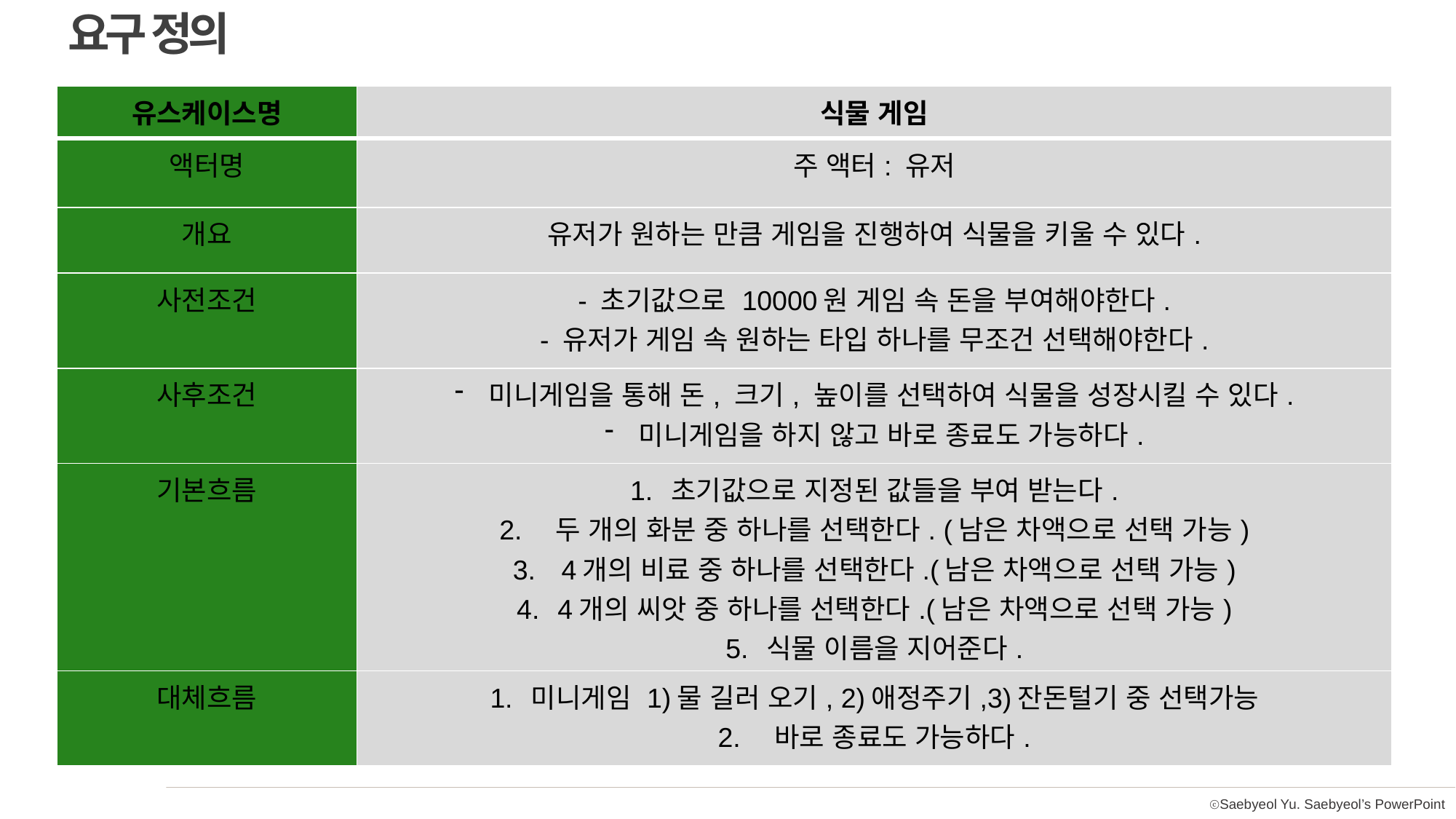

요구 정의
| 유스케이스명 | 식물 게임 |
| --- | --- |
| 액터명 | 주 액터: 유저 |
| 개요 | 유저가 원하는 만큼 게임을 진행하여 식물을 키울 수 있다. |
| 사전조건 | - 초기값으로 10000원 게임 속 돈을 부여해야한다. - 유저가 게임 속 원하는 타입 하나를 무조건 선택해야한다. |
| 사후조건 | 미니게임을 통해 돈, 크기, 높이를 선택하여 식물을 성장시킬 수 있다. 미니게임을 하지 않고 바로 종료도 가능하다. |
| 기본흐름 | 초기값으로 지정된 값들을 부여 받는다. 두 개의 화분 중 하나를 선택한다. (남은 차액으로 선택 가능) 4개의 비료 중 하나를 선택한다.(남은 차액으로 선택 가능) 4개의 씨앗 중 하나를 선택한다.(남은 차액으로 선택 가능) 식물 이름을 지어준다. 본격적인 식물 키우기 진입 |
| 대체흐름 | 미니게임 1)물 길러 오기, 2)애정주기,3)잔돈털기 중 선택가능 바로 종료도 가능하다. |